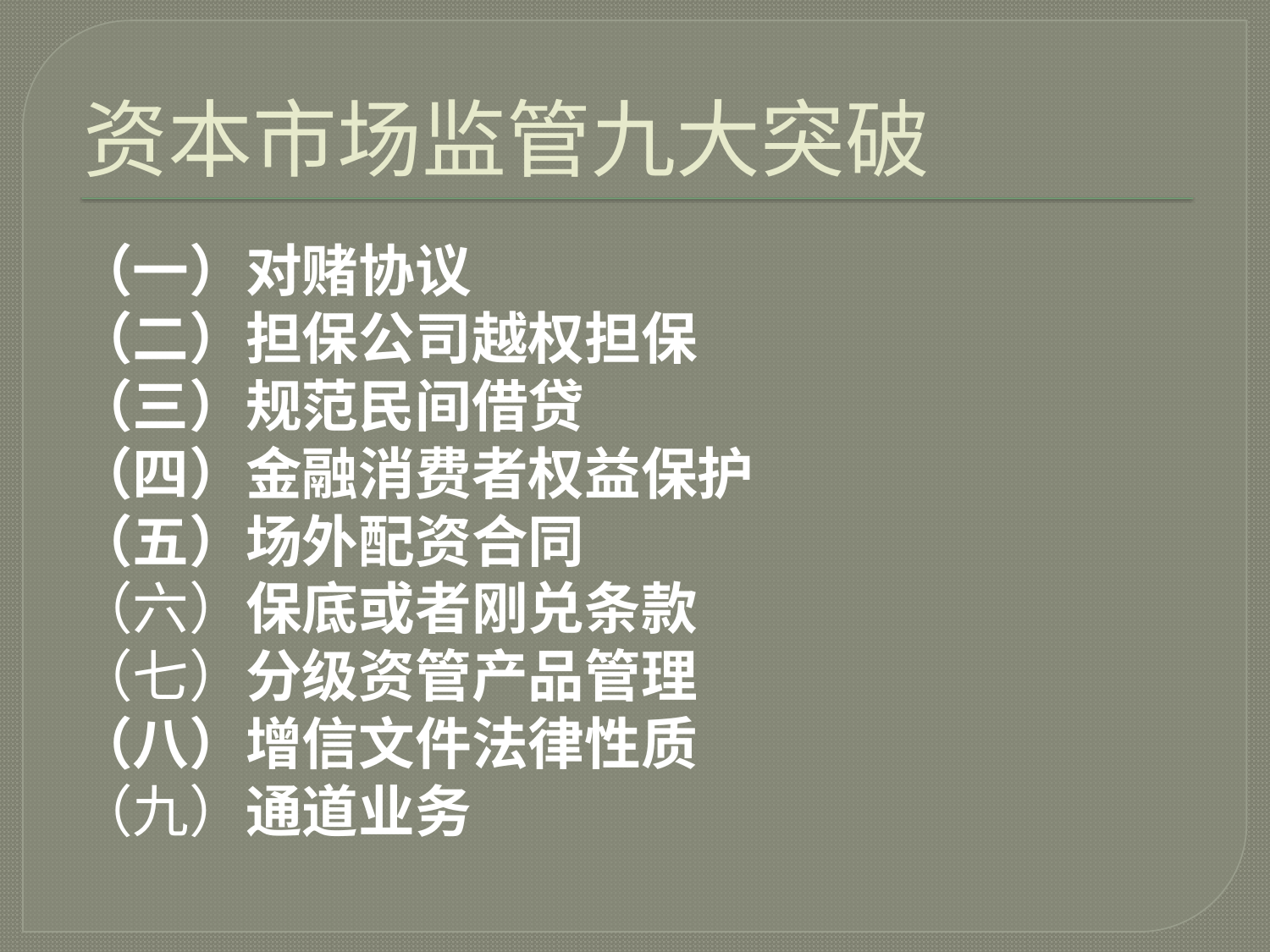

# 资本市场监管九大突破
（一）对赌协议
（二）担保公司越权担保
（三）规范民间借贷
（四）金融消费者权益保护
（五）场外配资合同
（六）保底或者刚兑条款
（七）分级资管产品管理
（八）增信文件法律性质
（九）通道业务